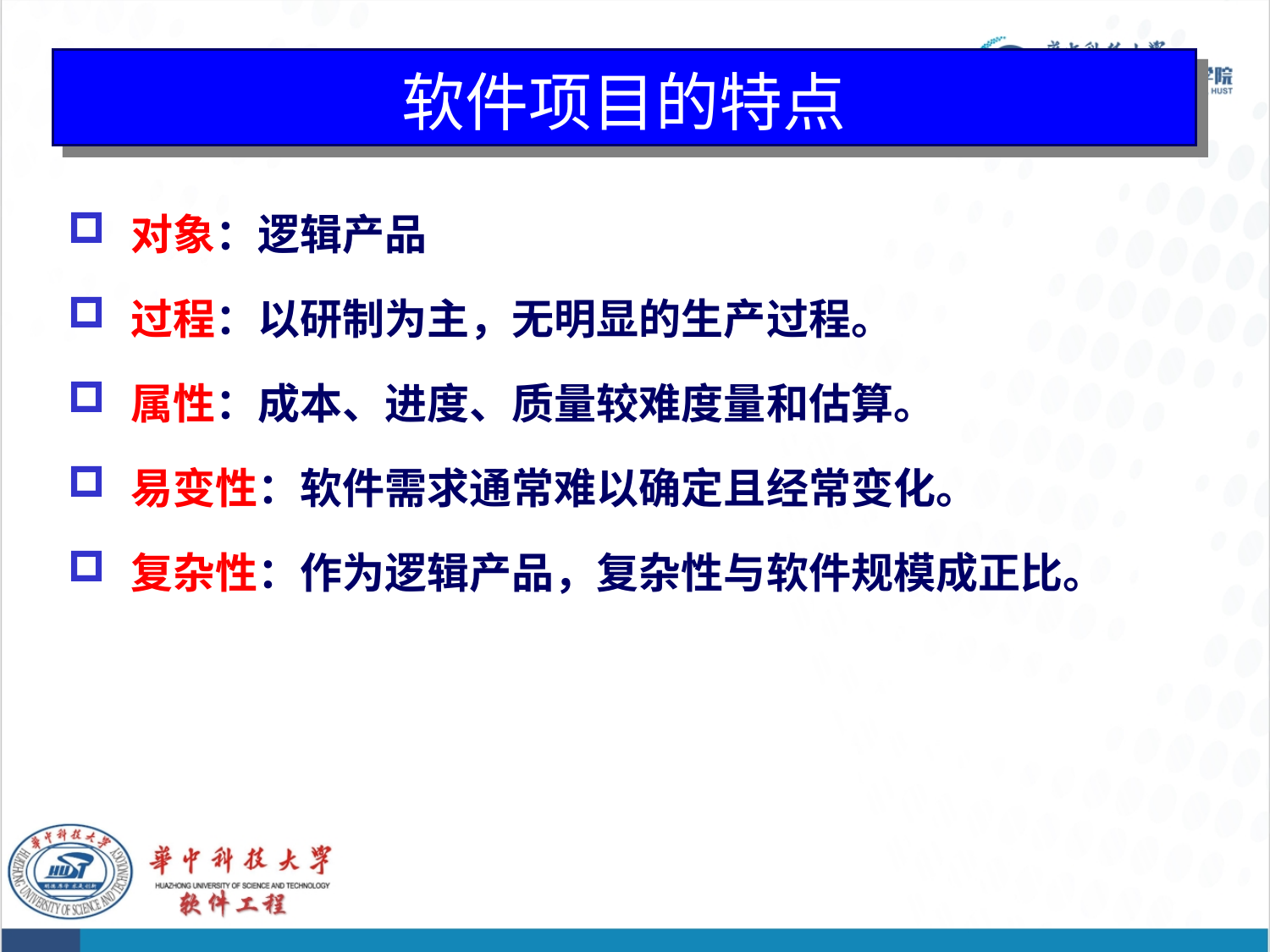

# 软件项目的特点
对象：逻辑产品
过程：以研制为主，无明显的生产过程。
属性：成本、进度、质量较难度量和估算。
易变性：软件需求通常难以确定且经常变化。
复杂性：作为逻辑产品，复杂性与软件规模成正比。